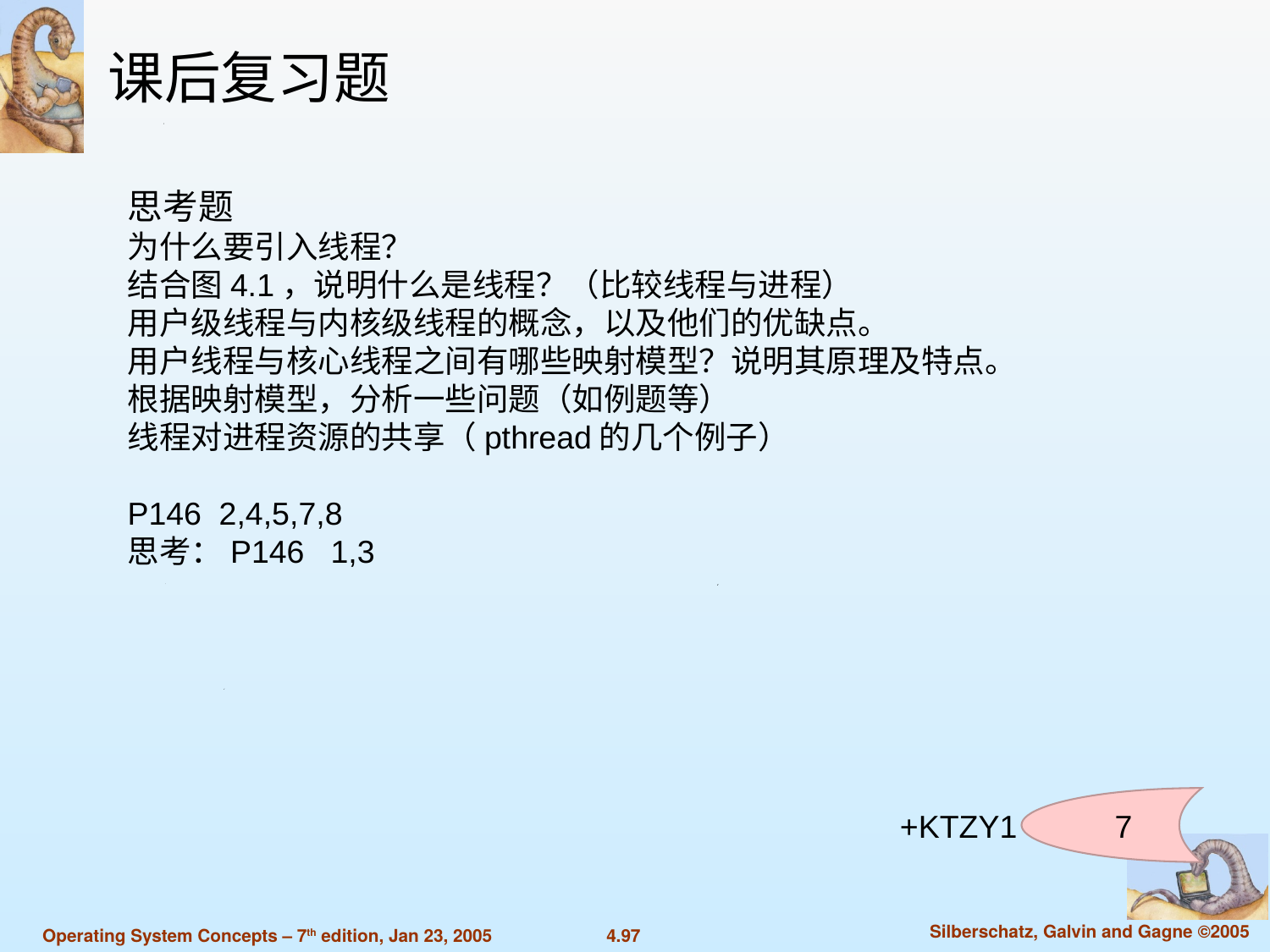

课后复习题
思考题
为什么要引入线程？
结合图4.1，说明什么是线程？（比较线程与进程）
用户级线程与内核级线程的概念，以及他们的优缺点。
用户线程与核心线程之间有哪些映射模型？说明其原理及特点。
根据映射模型，分析一些问题（如例题等）
线程对进程资源的共享（pthread的几个例子）

P146  2,4,5,7,8
思考：P146   1,3

7
+KTZY1